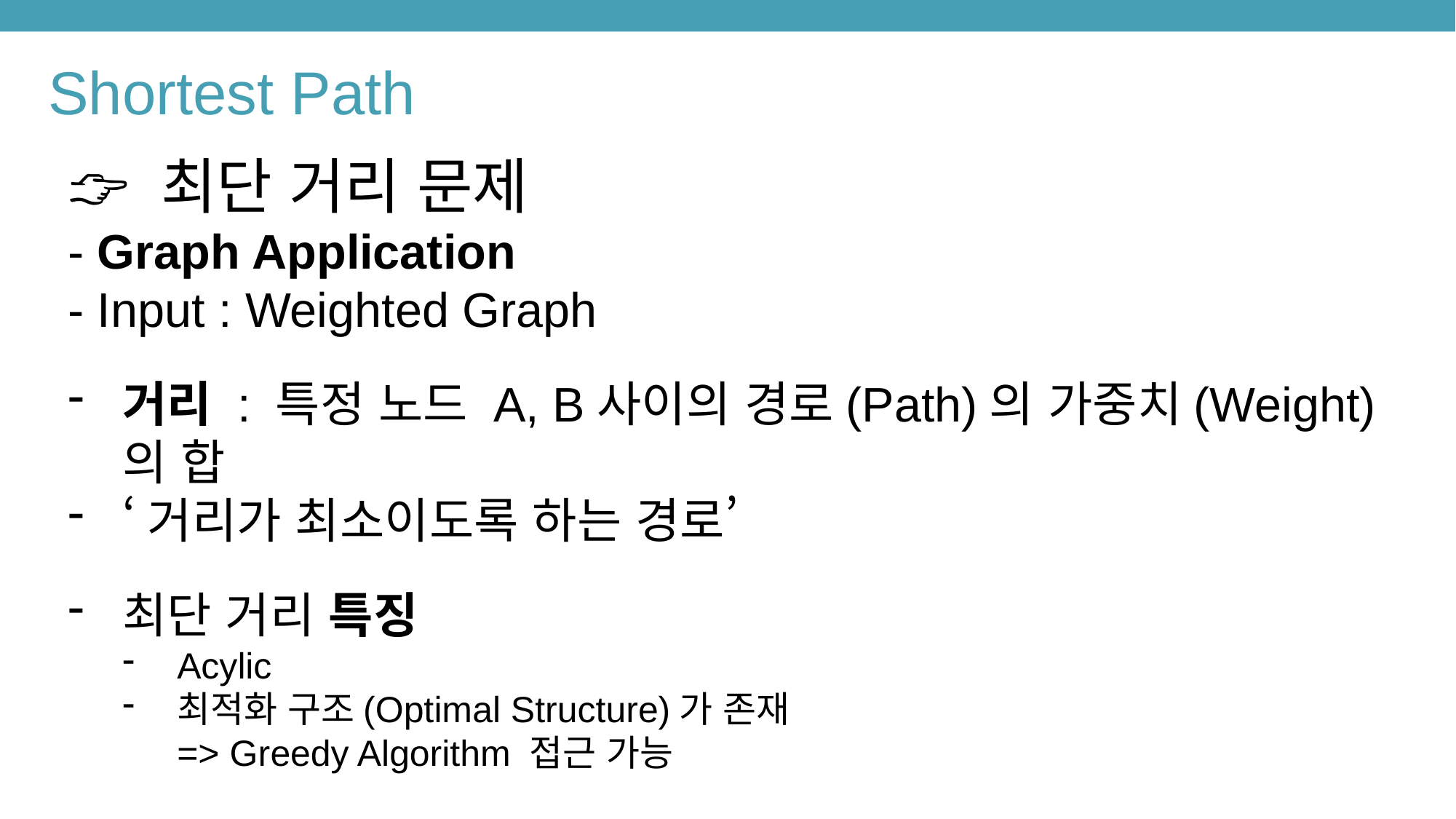

Shortest Path
👉 최단 거리 문제
- Graph Application
- Input : Weighted Graph

거리 : 특정 노드 A, B사이의 경로(Path)의 가중치(Weight)의 합
‘거리가 최소이도록 하는 경로’

최단 거리 특징
Acylic
최적화 구조(Optimal Structure)가 존재
=> Greedy Algorithm 접근 가능